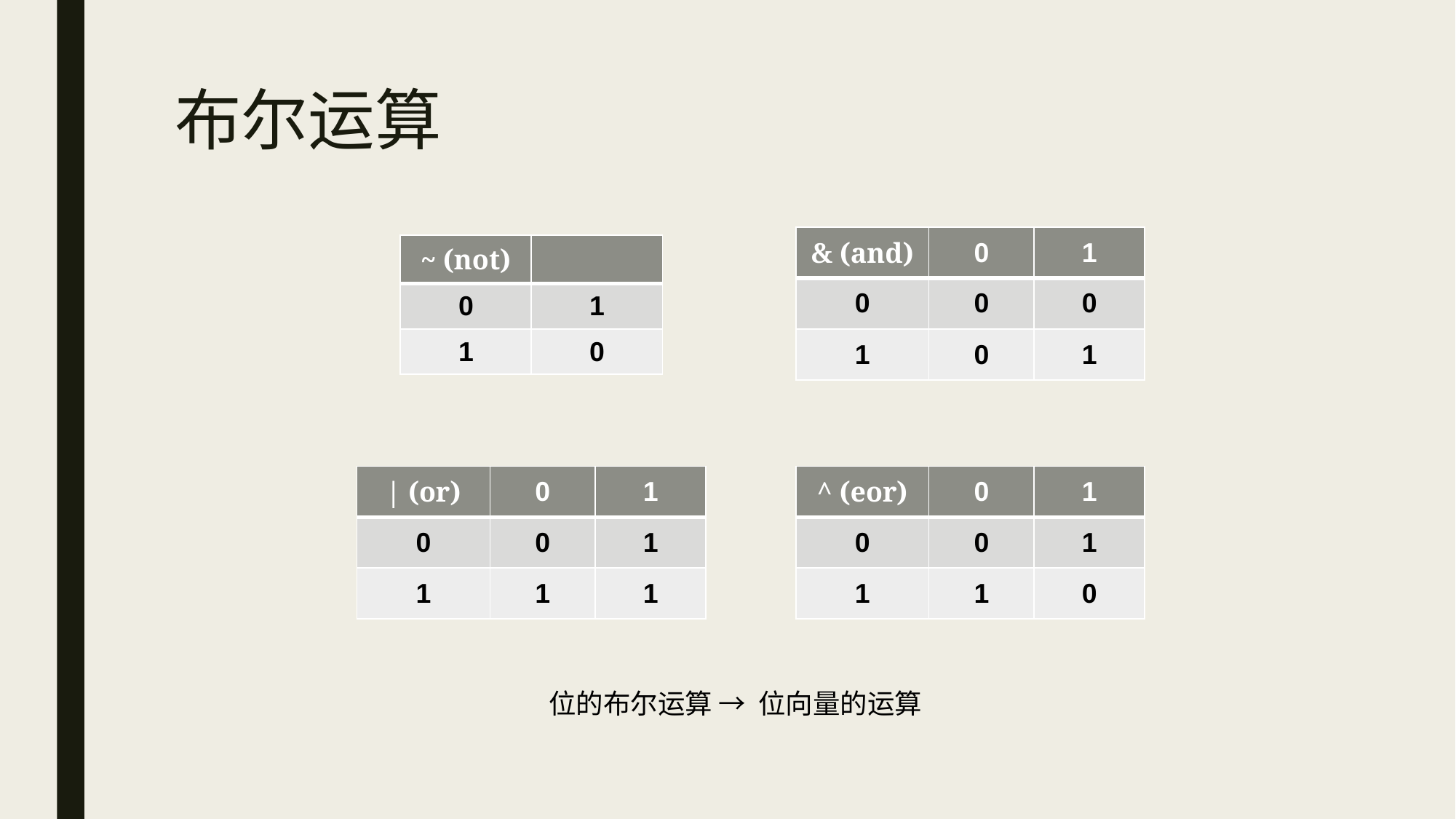

# 布尔运算
| & (and) | 0 | 1 |
| --- | --- | --- |
| 0 | 0 | 0 |
| 1 | 0 | 1 |
| ~ (not) |  |
| --- | --- |
| 0 | 1 |
| 1 | 0 |
| | (or) | 0 | 1 |
| --- | --- | --- |
| 0 | 0 | 1 |
| 1 | 1 | 1 |
| ^ (eor) | 0 | 1 |
| --- | --- | --- |
| 0 | 0 | 1 |
| 1 | 1 | 0 |
位的布尔运算 →  位向量的运算